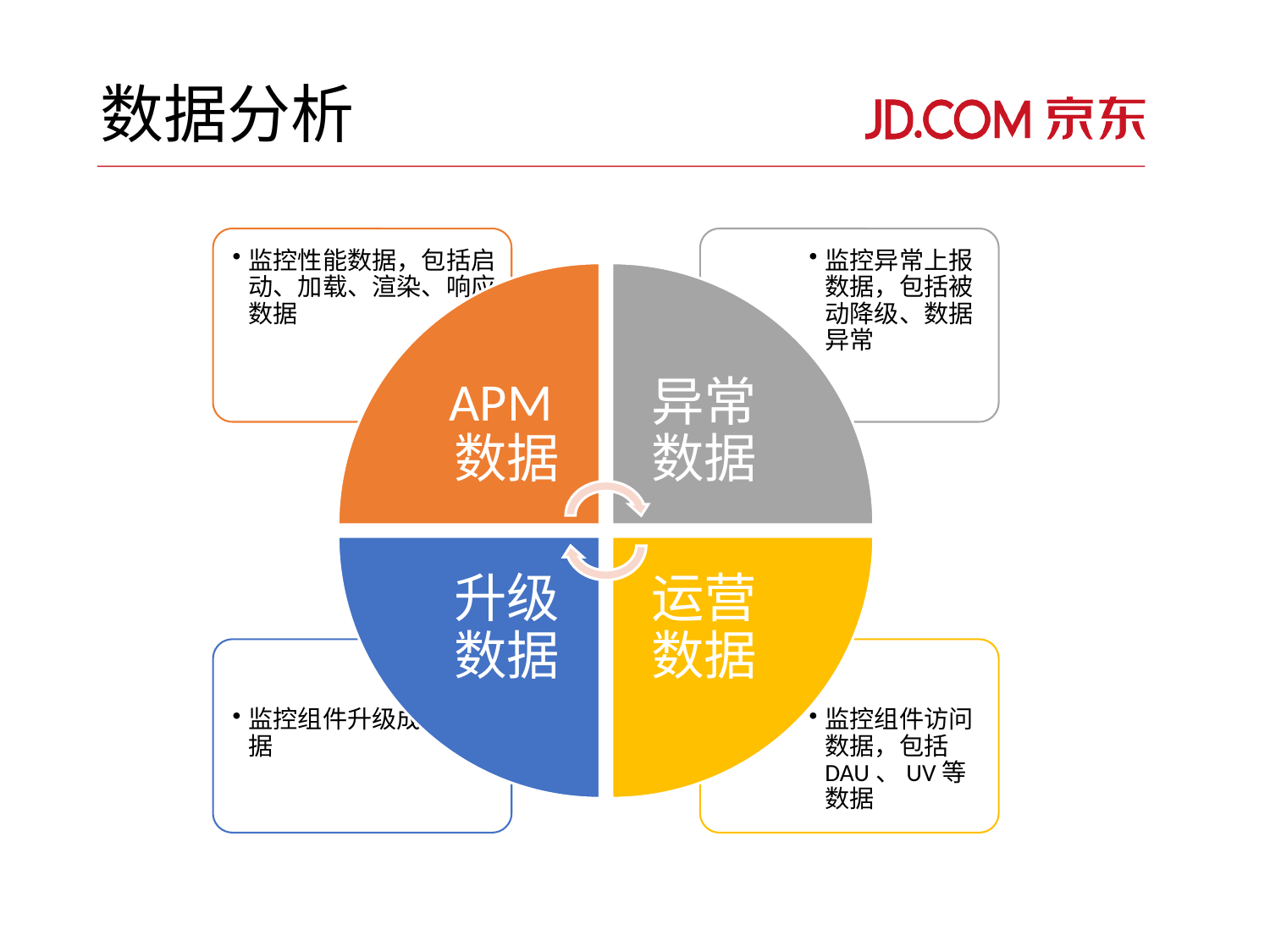

# 数据分析
监控组件访问数据，包括DAU、UV等数据
监控组件升级成功率数据
监控异常上报数据，包括被动降级、数据异常
监控性能数据，包括启动、加载、渲染、响应数据
APM数据
异常数据
运营
数据
升级
数据